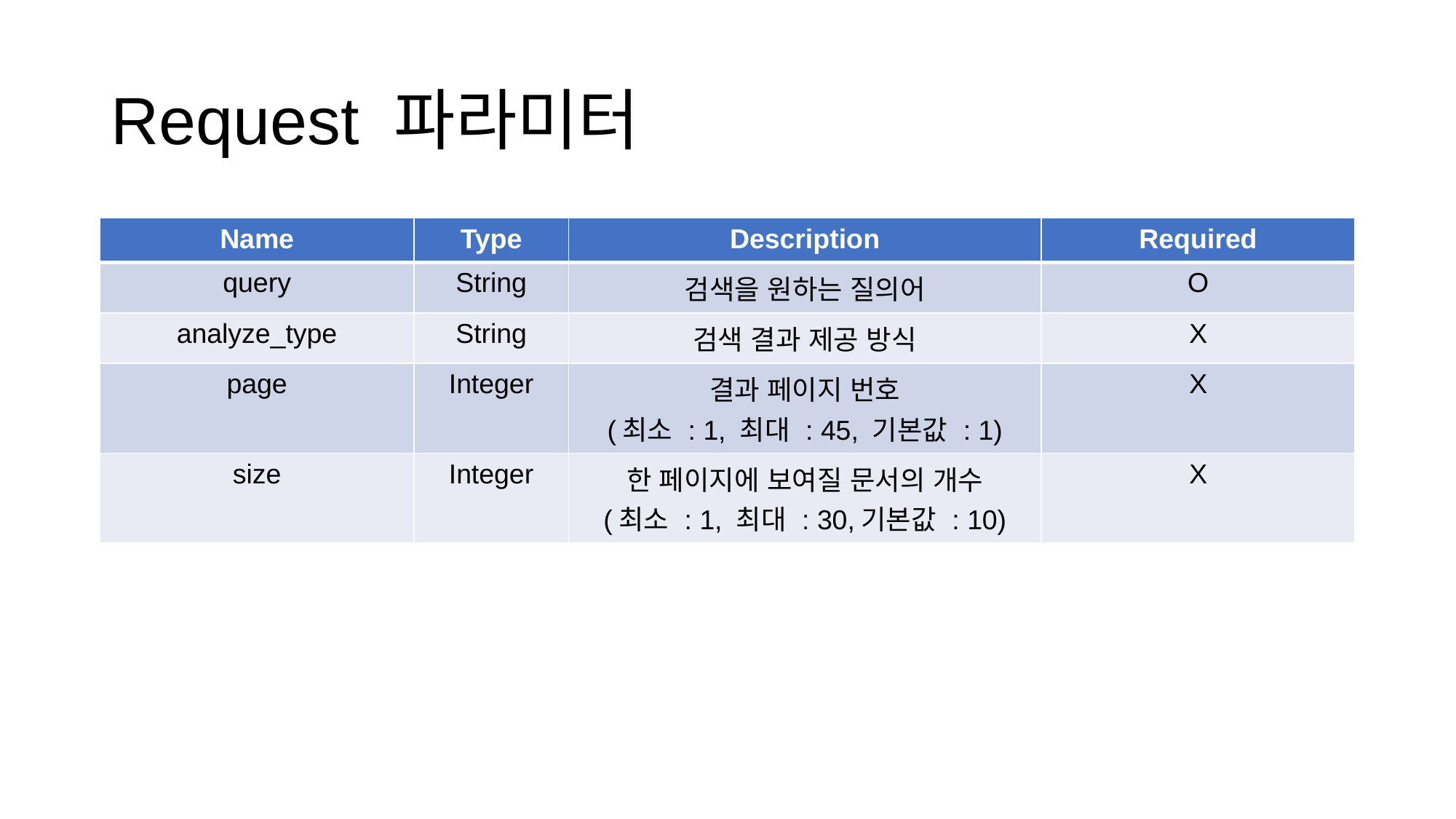

# Request 파라미터
| Name | Type | Description | Required |
| --- | --- | --- | --- |
| query | String | 검색을 원하는 질의어 | O |
| analyze\_type | String | 검색 결과 제공 방식 | X |
| page | Integer | 결과 페이지 번호 (최소 : 1, 최대 : 45, 기본값 : 1) | X |
| size | Integer | 한 페이지에 보여질 문서의 개수 (최소 : 1, 최대 : 30,기본값 : 10) | X |